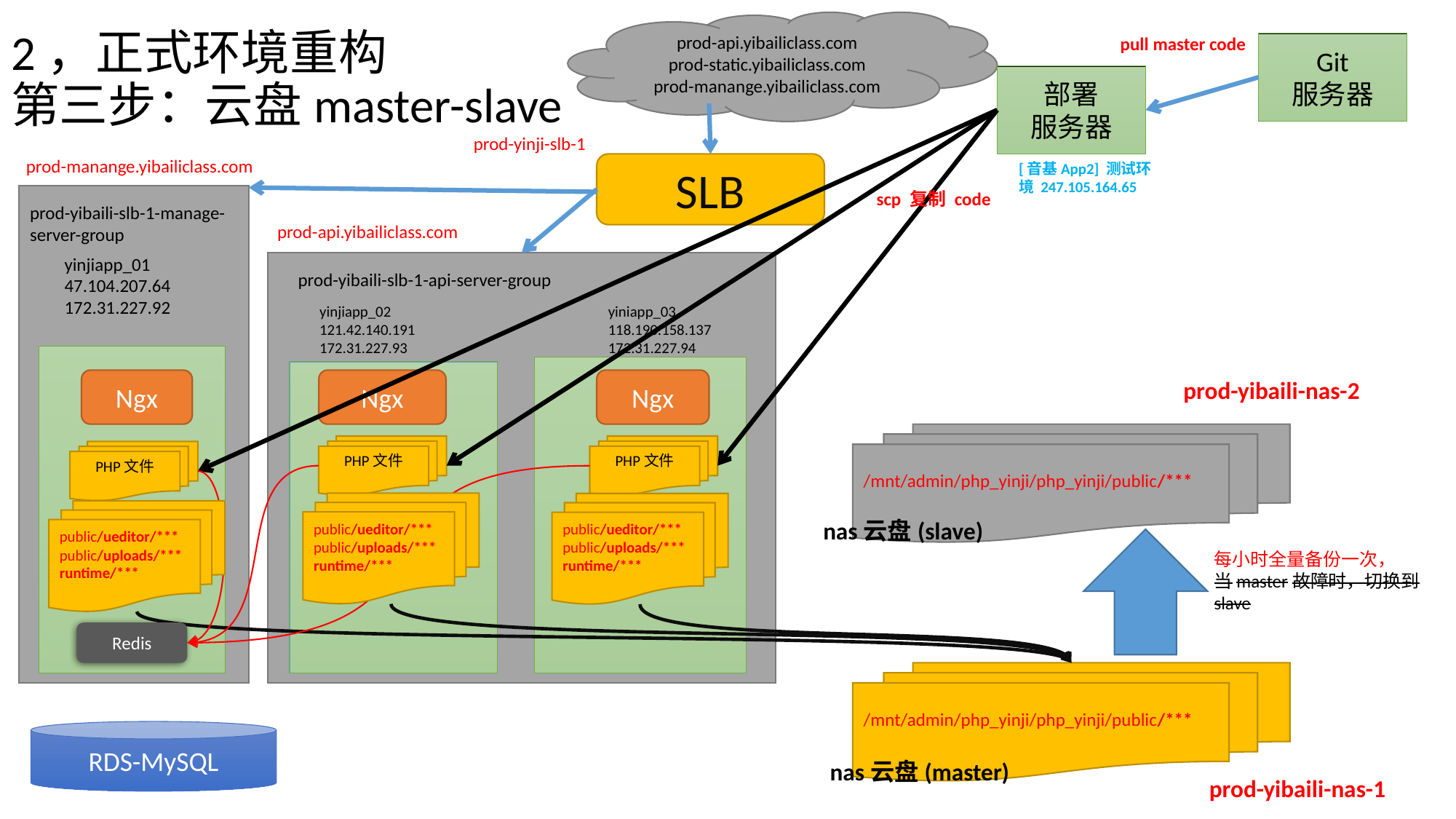

# 2，正式环境重构 第三步：云盘master-slave
prod-api.yibailiclass.com
prod-static.yibailiclass.com
prod-manange.yibailiclass.com
pull master code
Git
服务器
部署
服务器
prod-yinji-slb-1
prod-manange.yibailiclass.com
SLB
[音基App2] 测试环境 247.105.164.65
scp 复制 code

prod-yibaili-slb-1-manage-server-group

prod-api.yibailiclass.com
yinjiapp_01
47.104.207.64
172.31.227.92

prod-yibaili-slb-1-api-server-group

yinjiapp_02
121.42.140.191
172.31.227.93

yiniapp_03
118.190.158.137
172.31.227.94

Ngx
Ngx
Ngx
prod-yibaili-nas-2
/mnt/admin/php_yinji/php_yinji/public/***

PHP文件

PHP文件

PHP文件

public/ueditor/***
public/uploads/***
runtime/***

public/ueditor/***
public/uploads/***
runtime/***

public/ueditor/***
public/uploads/***
runtime/***

nas云盘(slave)

每小时全量备份一次，
当master故障时，切换到
slave

Redis
/mnt/admin/php_yinji/php_yinji/public/***

RDS-MySQL
nas云盘(master)
prod-yibaili-nas-1